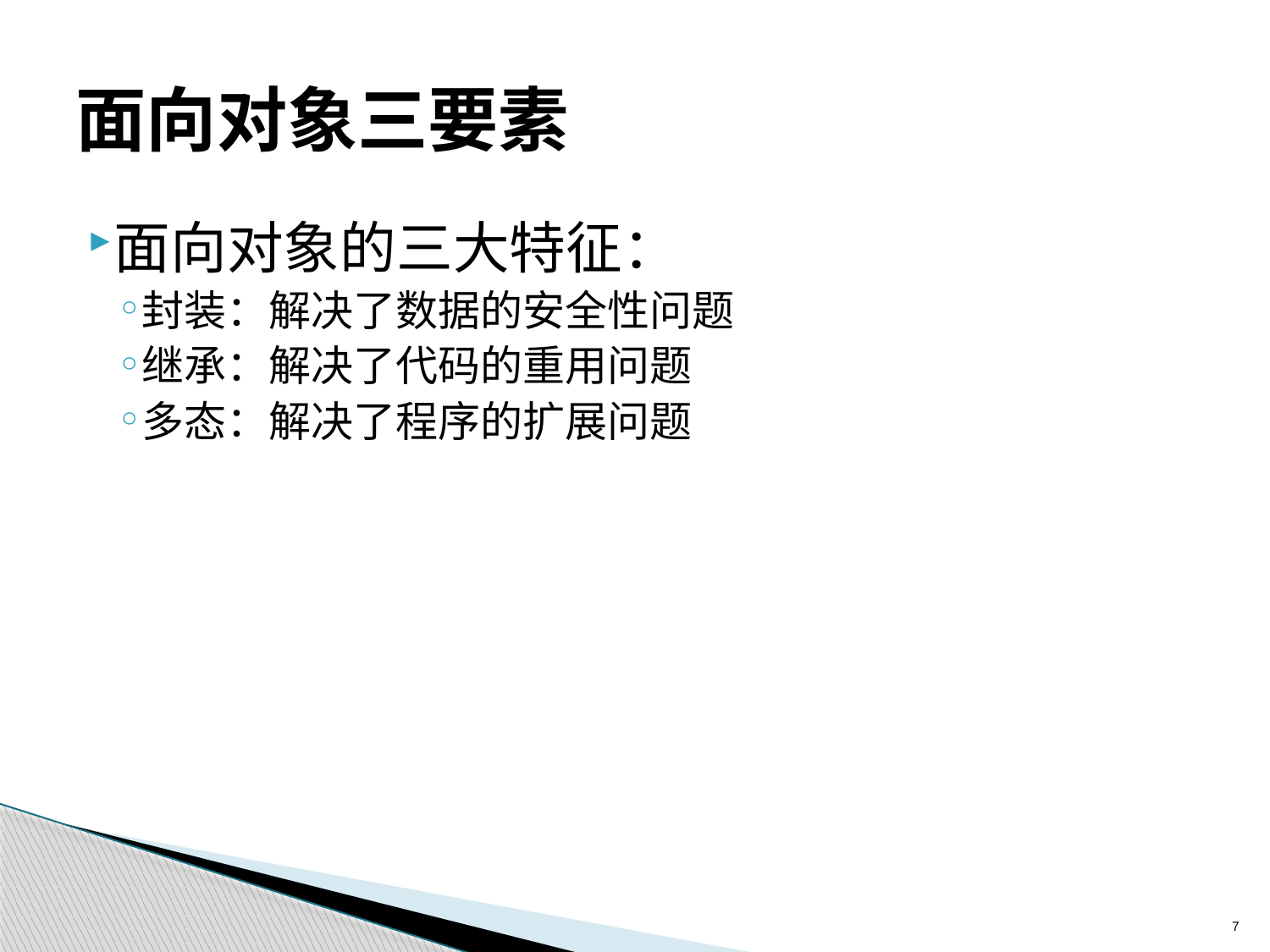

# 面向对象三要素
面向对象的三大特征：
封装：解决了数据的安全性问题
继承：解决了代码的重用问题
多态：解决了程序的扩展问题
7